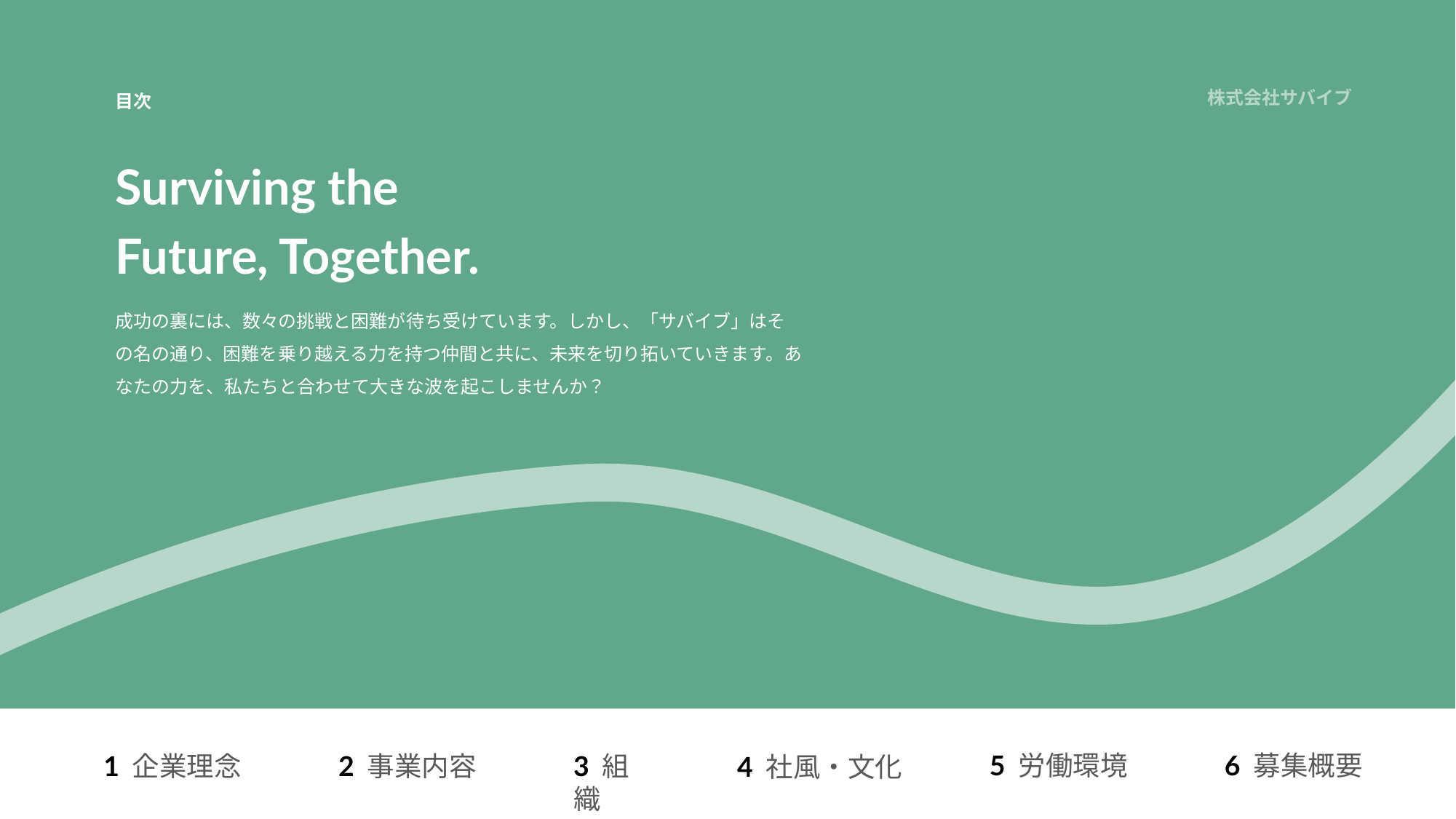

株式会社サバイブ
目次
Surviving the Future, Together.

成功の裏には、数々の挑戦と困難が待ち受けています。しかし、「サバイブ」はその名の通り、困難を乗り越える力を持つ仲間と共に、未来を切り拓いていきます。あなたの力を、私たちと合わせて大きな波を起こしませんか？
5 労働環境
6 募集概要
1 企業理念
2 事業内容
3 組織
4 社風・文化